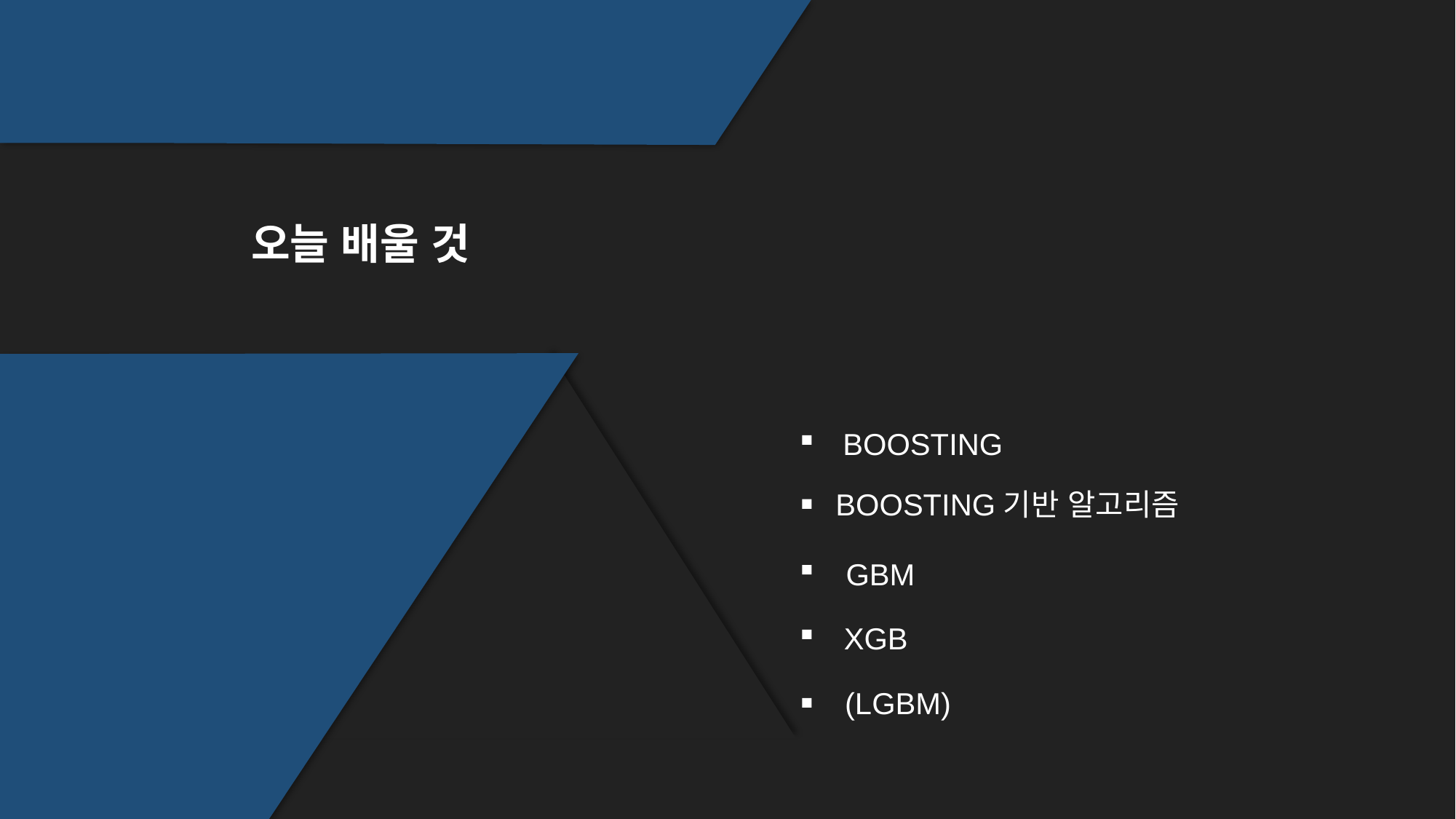

오늘 배울 것

BOOSTING

BOOSTING기반 알고리즘

GBM

XGB

(LGBM)